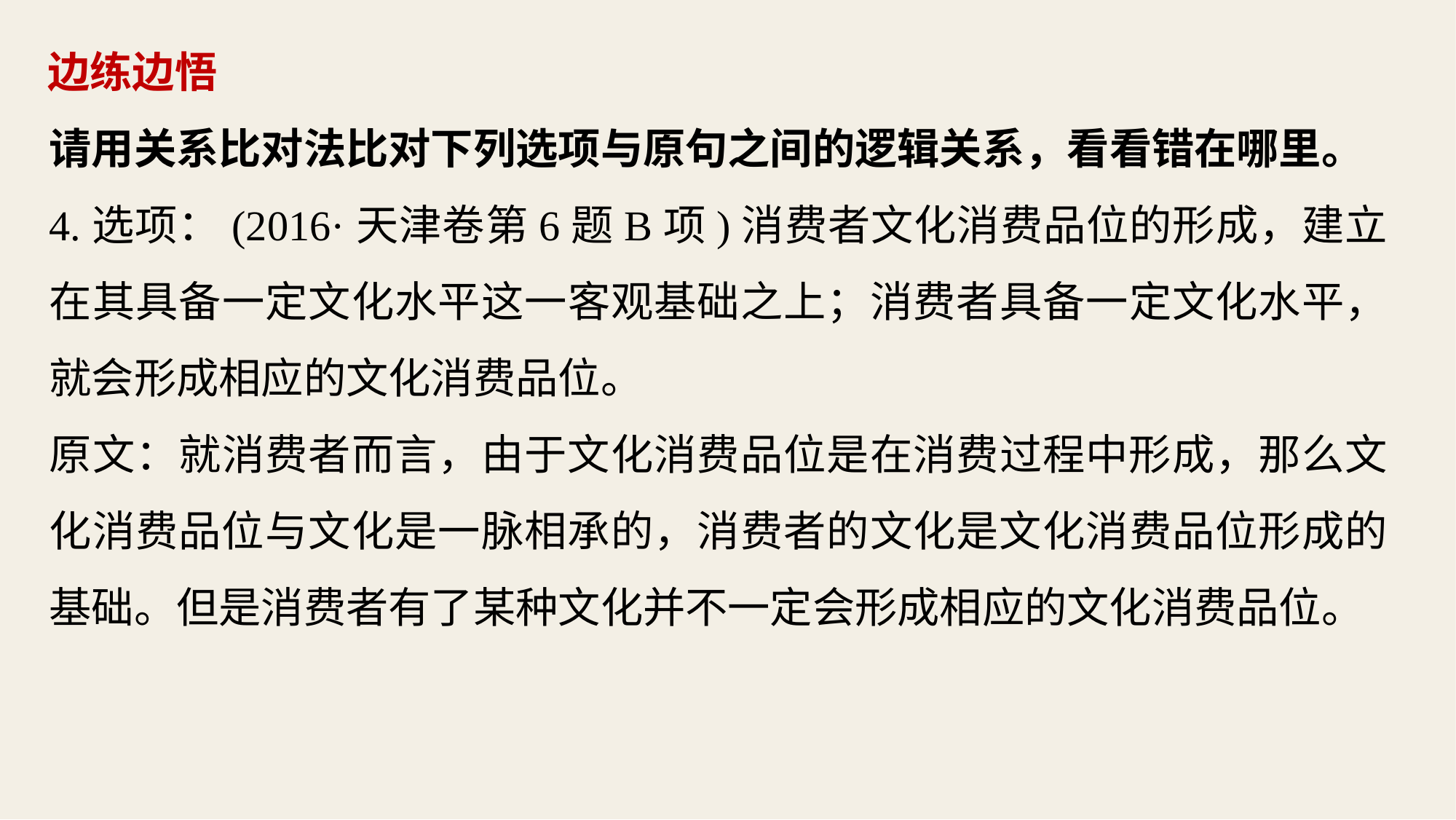

边练边悟
请用关系比对法比对下列选项与原句之间的逻辑关系，看看错在哪里。
4.选项：(2016·天津卷第6题B项)消费者文化消费品位的形成，建立在其具备一定文化水平这一客观基础之上；消费者具备一定文化水平，就会形成相应的文化消费品位。
原文：就消费者而言，由于文化消费品位是在消费过程中形成，那么文化消费品位与文化是一脉相承的，消费者的文化是文化消费品位形成的基础。但是消费者有了某种文化并不一定会形成相应的文化消费品位。